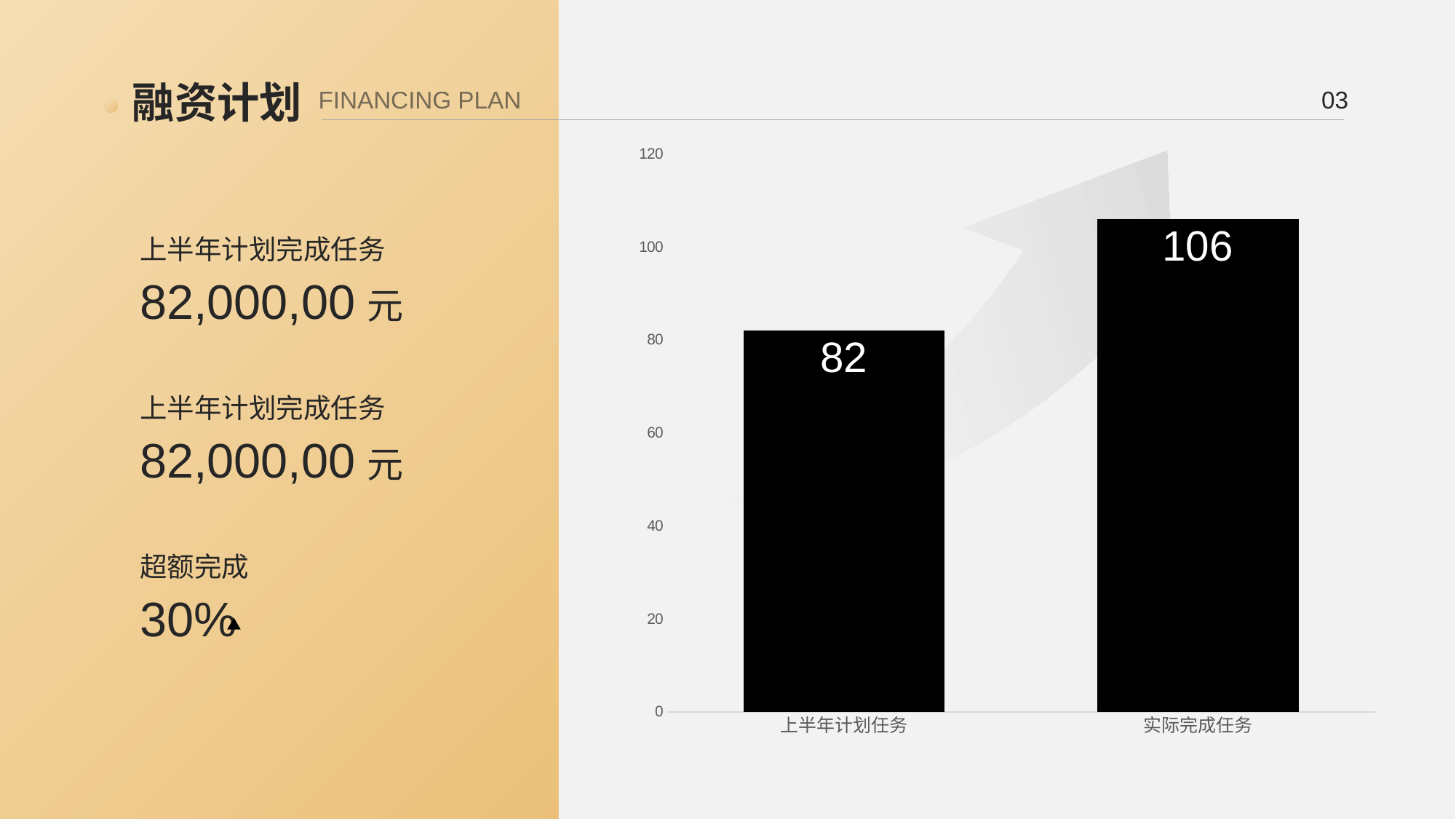

融资计划
FINANCING PLAN
03

### Chart

| Category | 系列 1 |
|---|---|
| 上半年计划任务 | 82.0 |
| 实际完成任务 | 106.0 |
上半年计划完成任务
82,000,00元
上半年计划完成任务
82,000,00元
超额完成
30%